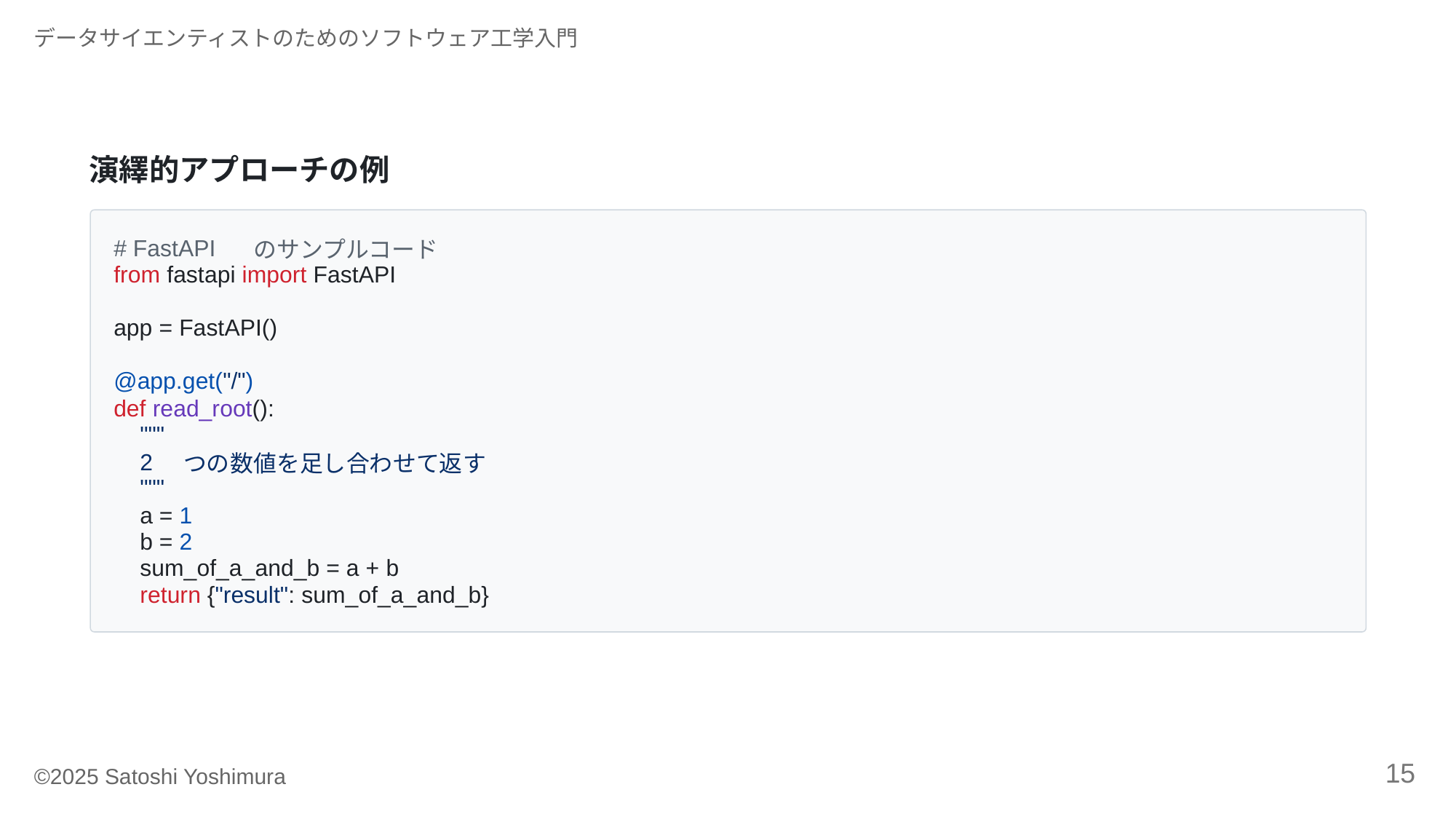

データサイエンティストのためのソフトウェア⼯学⼊⾨
演繹的アプローチの例

# FastAPI
のサンプルコード
from fastapi import FastAPI
app = FastAPI()
@app.get("/")
def read_root():
    """
    2
つの数値を足し合わせて返す
    """
    a = 1
    b = 2
    sum_of_a_and_b = a + b
    return {"result": sum_of_a_and_b}
15
©2025 Satoshi Yoshimura